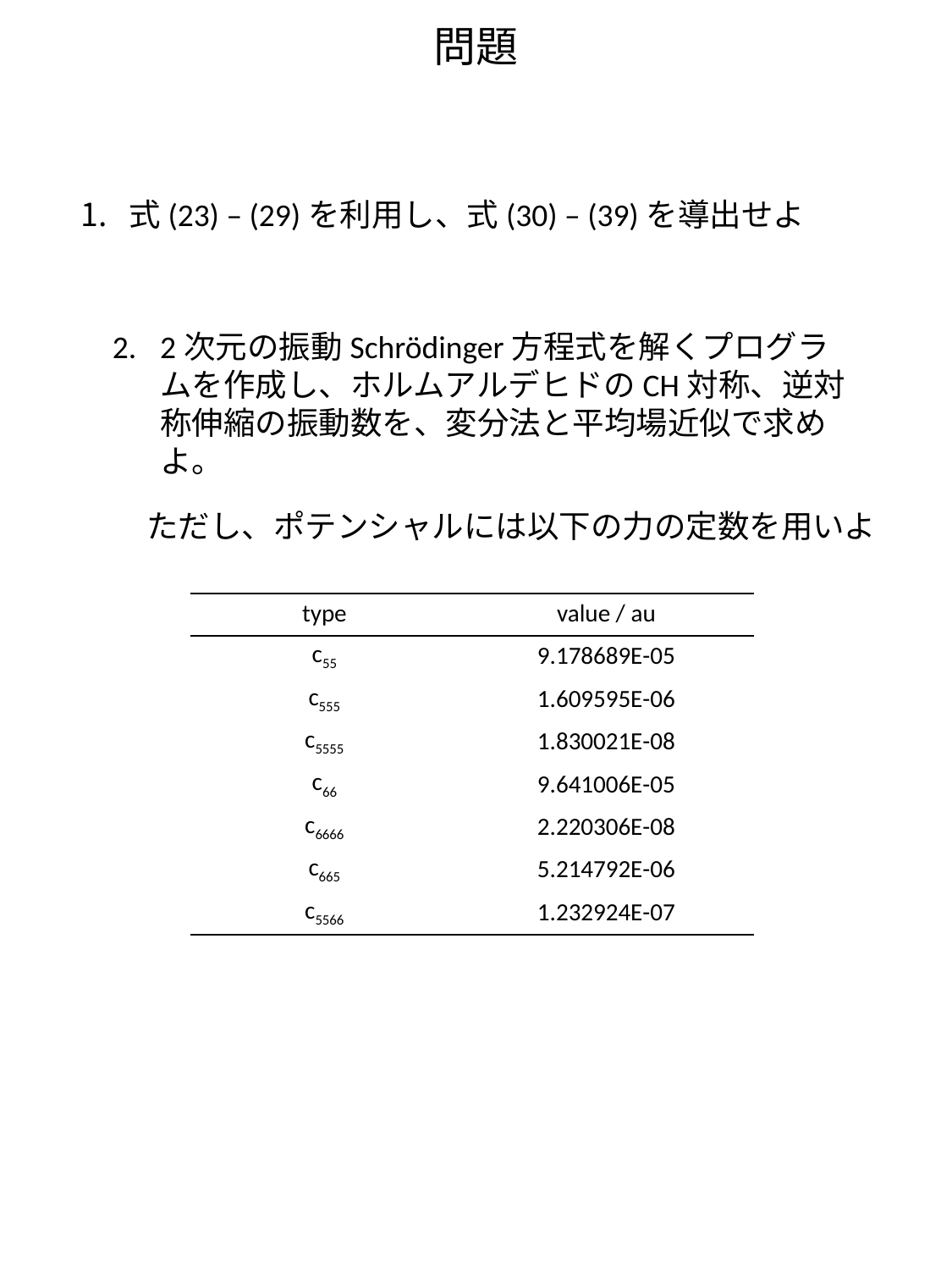

# 問題
式(23) – (29)を利用し、式(30) – (39)を導出せよ
2次元の振動Schrödinger方程式を解くプログラムを作成し、ホルムアルデヒドのCH対称、逆対称伸縮の振動数を、変分法と平均場近似で求めよ。
ただし、ポテンシャルには以下の力の定数を用いよ
| type | value / au |
| --- | --- |
| c55 | 9.178689E-05 |
| c555 | 1.609595E-06 |
| c5555 | 1.830021E-08 |
| c66 | 9.641006E-05 |
| c6666 | 2.220306E-08 |
| c665 | 5.214792E-06 |
| c5566 | 1.232924E-07 |